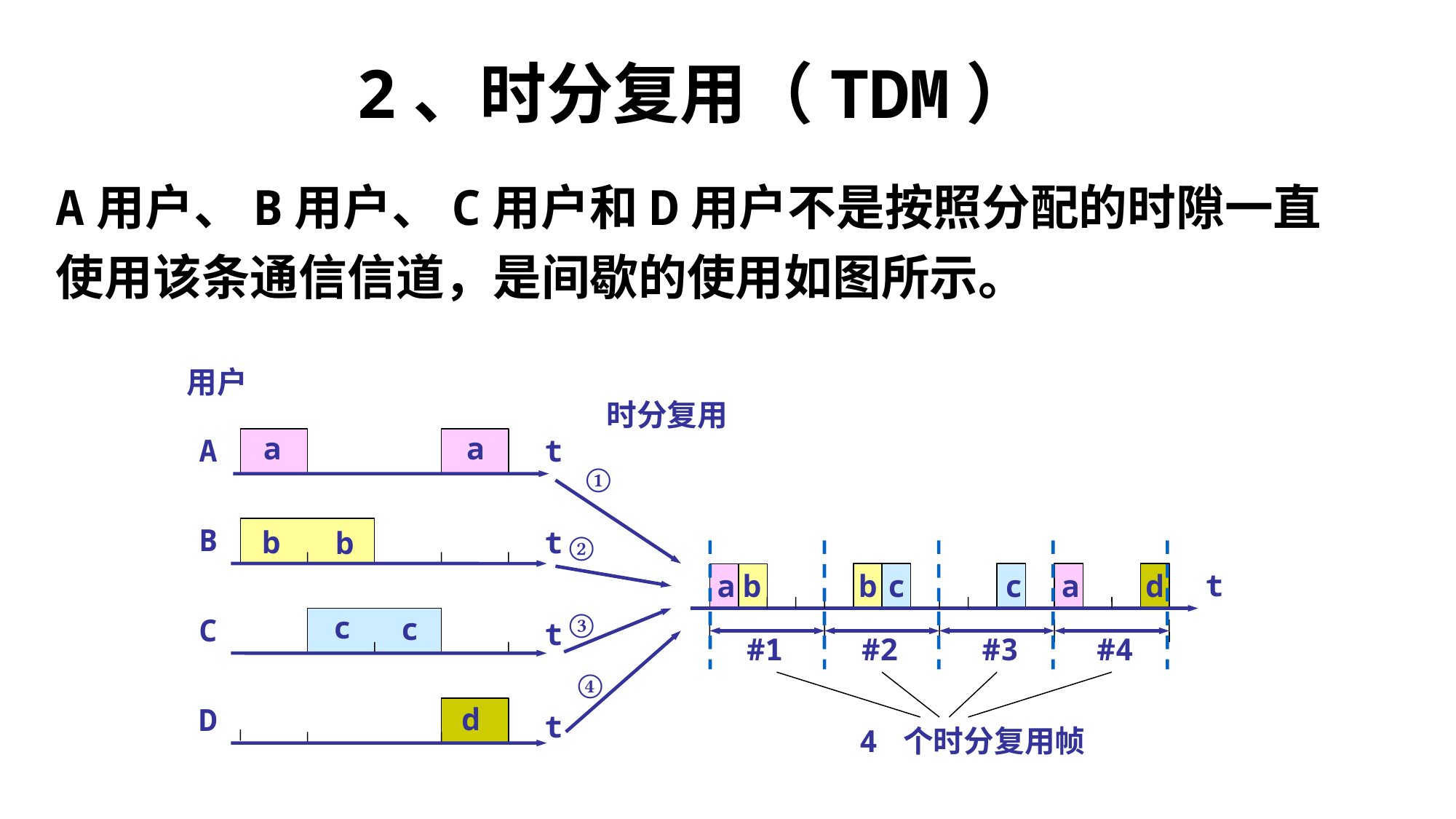

# 2、时分复用（TDM）
A用户、B用户、C用户和D用户不是按照分配的时隙一直
使用该条通信信道，是间歇的使用如图所示。
用户
时分复用
a
a
A
t

①

B
t
b

b
②

t
a
b
b
c
c
a
d

③
c
c
C

t

#1
#2
#3
#4

④

d
D

t
4 个时分复用帧